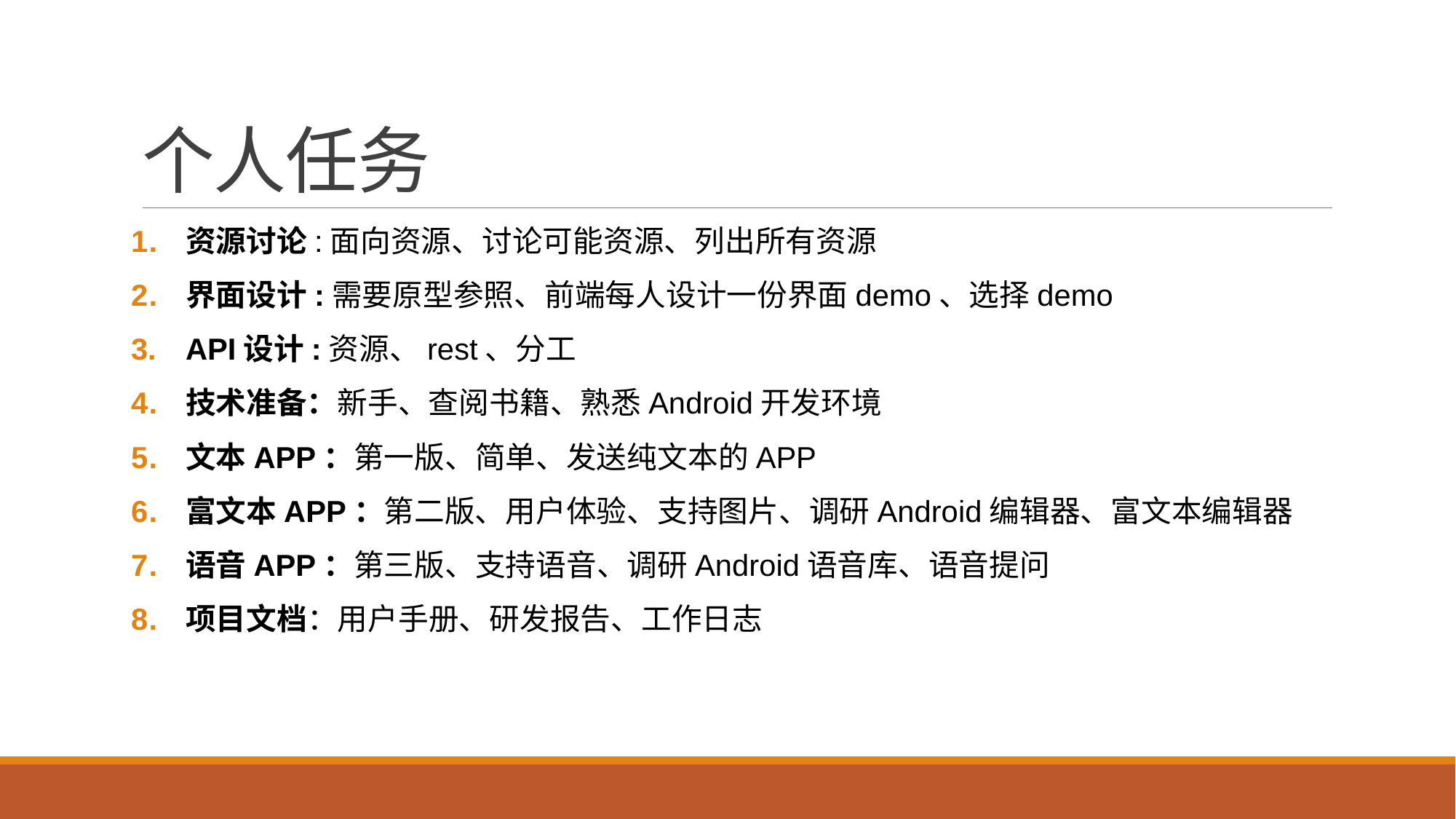

# 个人任务
资源讨论:面向资源、讨论可能资源、列出所有资源
界面设计:需要原型参照、前端每人设计一份界面demo、选择demo
API设计:资源、rest、分工
技术准备：新手、查阅书籍、熟悉Android开发环境
文本APP：第一版、简单、发送纯文本的APP
富文本APP：第二版、用户体验、支持图片、调研Android编辑器、富文本编辑器
语音APP：第三版、支持语音、调研Android语音库、语音提问
项目文档：用户手册、研发报告、工作日志